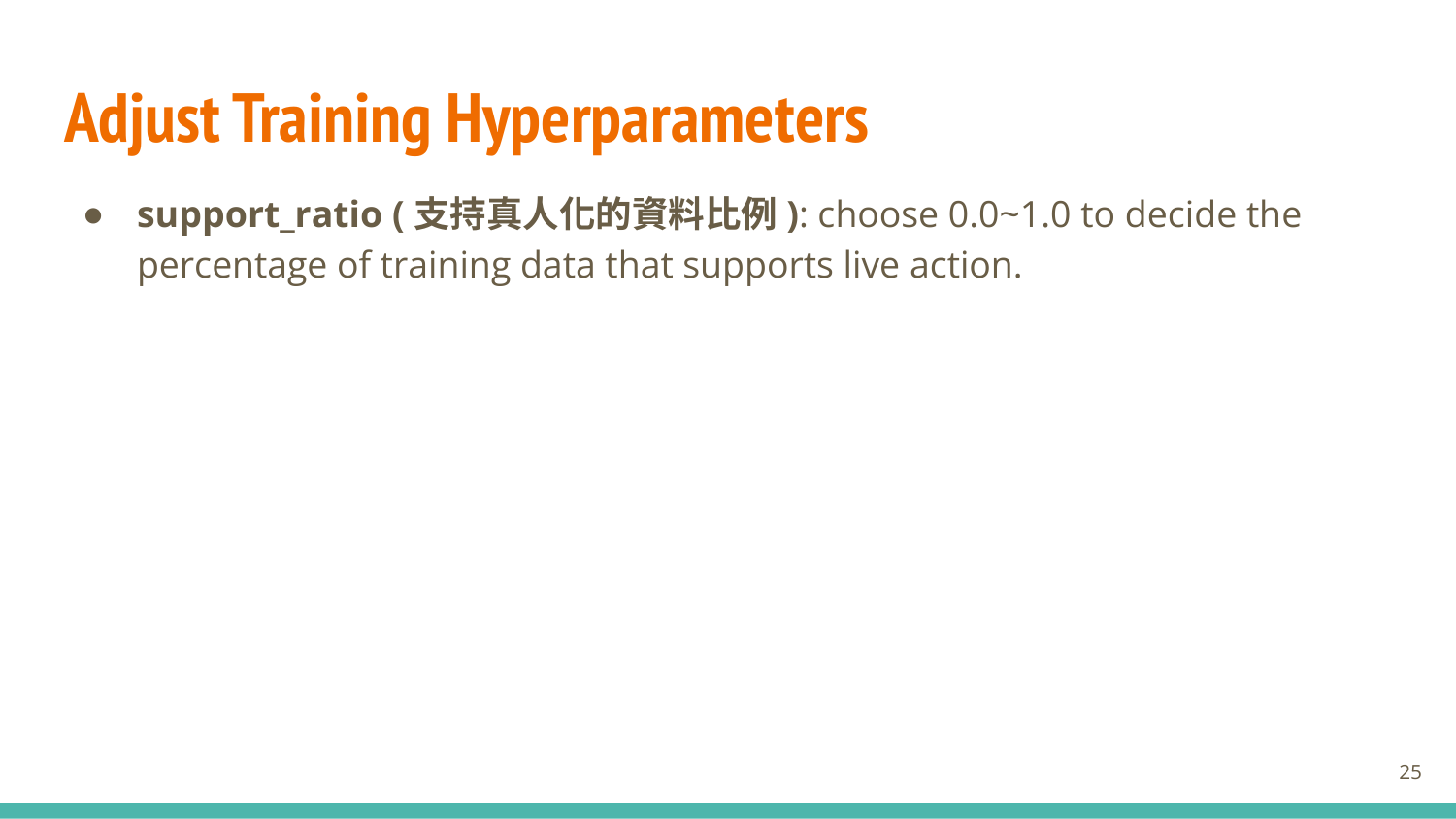

# Adjust Training Hyperparameters
support_ratio (支持真人化的資料比例): choose 0.0~1.0 to decide the percentage of training data that supports live action.

25